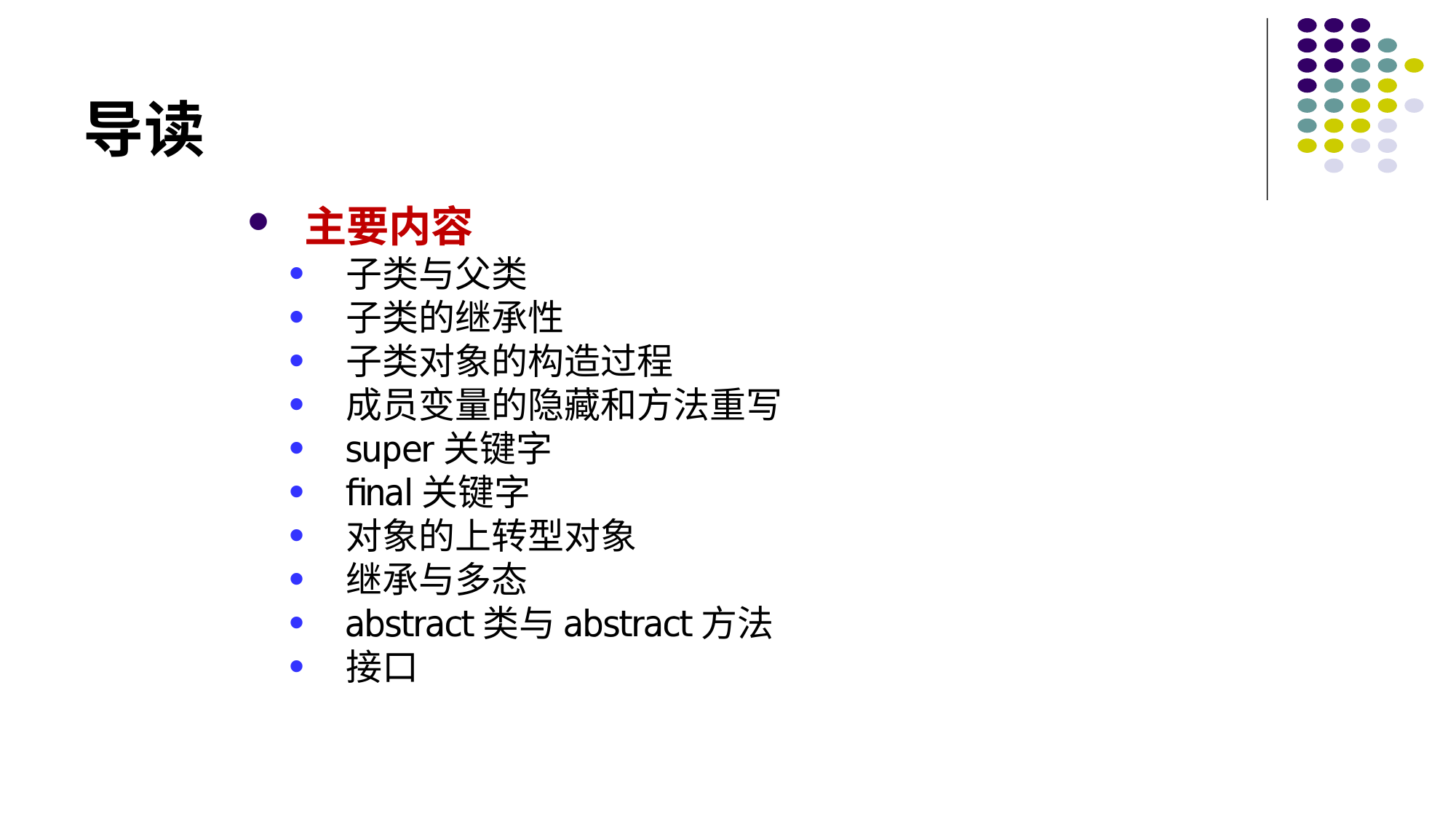

# 导读
主要内容
子类与父类
子类的继承性
子类对象的构造过程
成员变量的隐藏和方法重写
super关键字
final关键字
对象的上转型对象
继承与多态
abstract类与abstract方法
接口

3